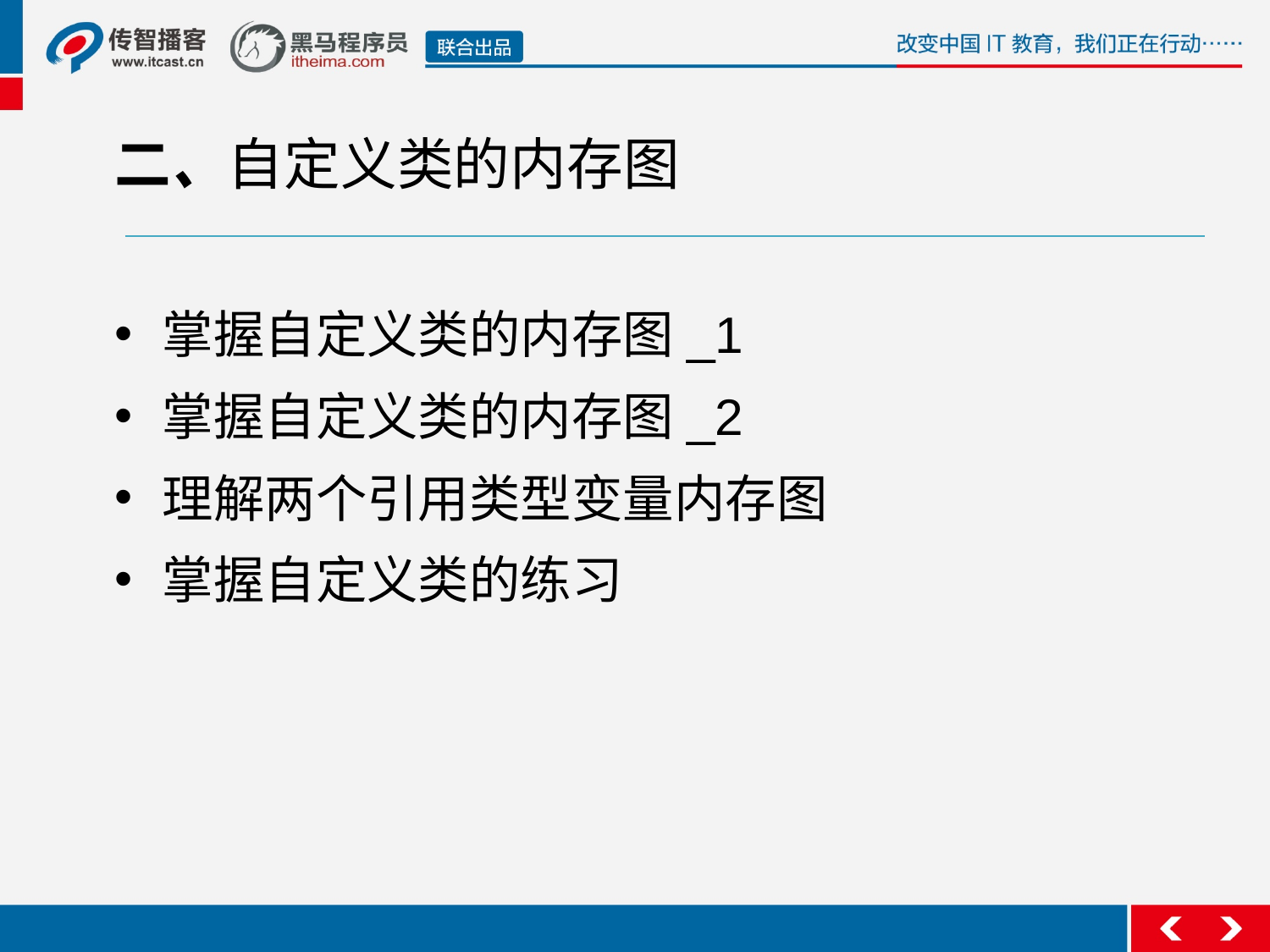

二、自定义类的内存图
掌握自定义类的内存图_1
掌握自定义类的内存图_2
理解两个引用类型变量内存图
掌握自定义类的练习